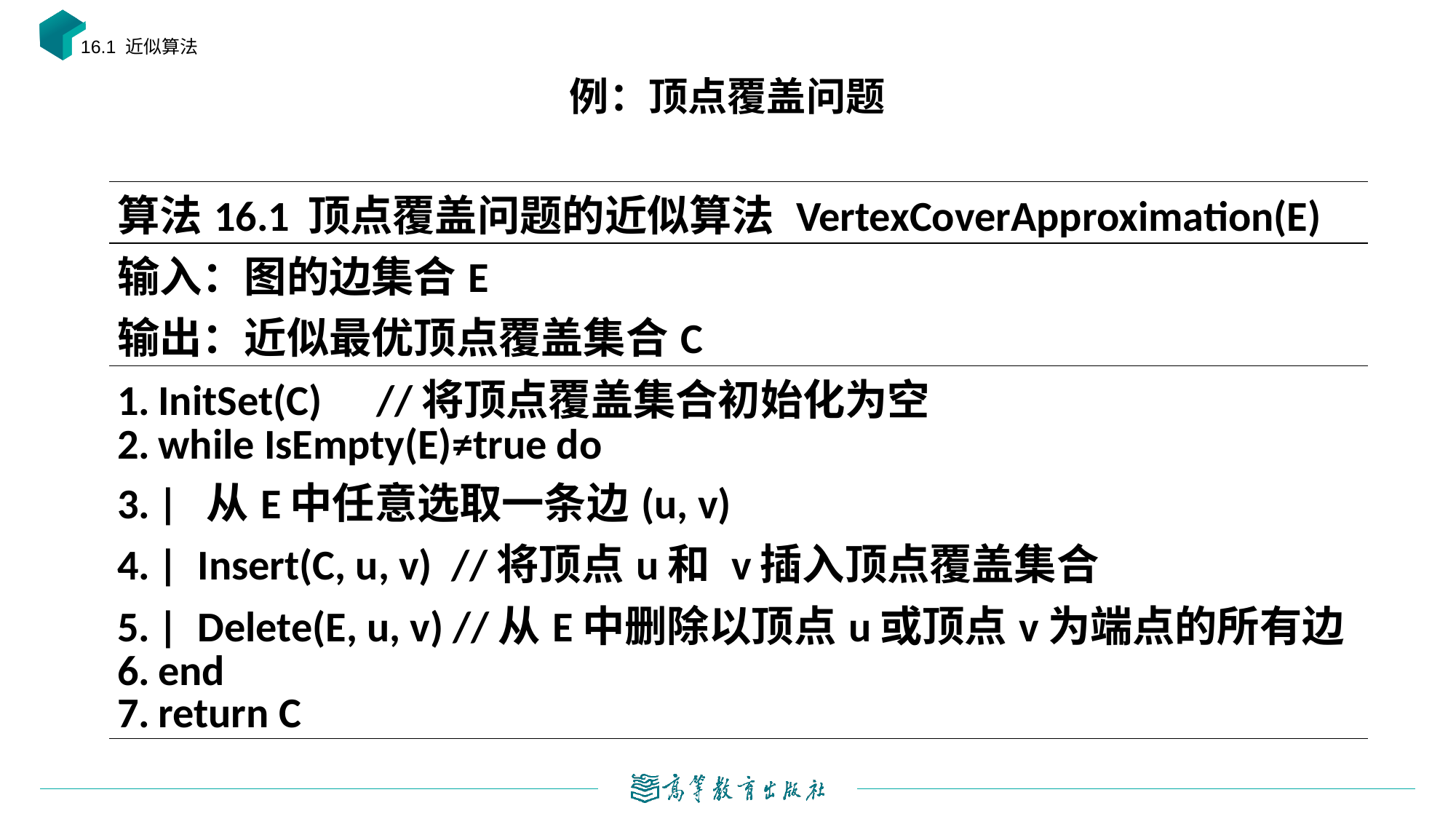

16.1 近似算法
# 例：顶点覆盖问题
| 算法16.1 顶点覆盖问题的近似算法 VertexCoverApproximation(E) |
| --- |
| 输入：图的边集合E 输出：近似最优顶点覆盖集合C |
| InitSet(C) //将顶点覆盖集合初始化为空 while IsEmpty(E)≠true do | 从E中任意选取一条边(u, v) | Insert(C, u, v) //将顶点u和 v插入顶点覆盖集合 | Delete(E, u, v) //从E中删除以顶点u或顶点v为端点的所有边 end return C |